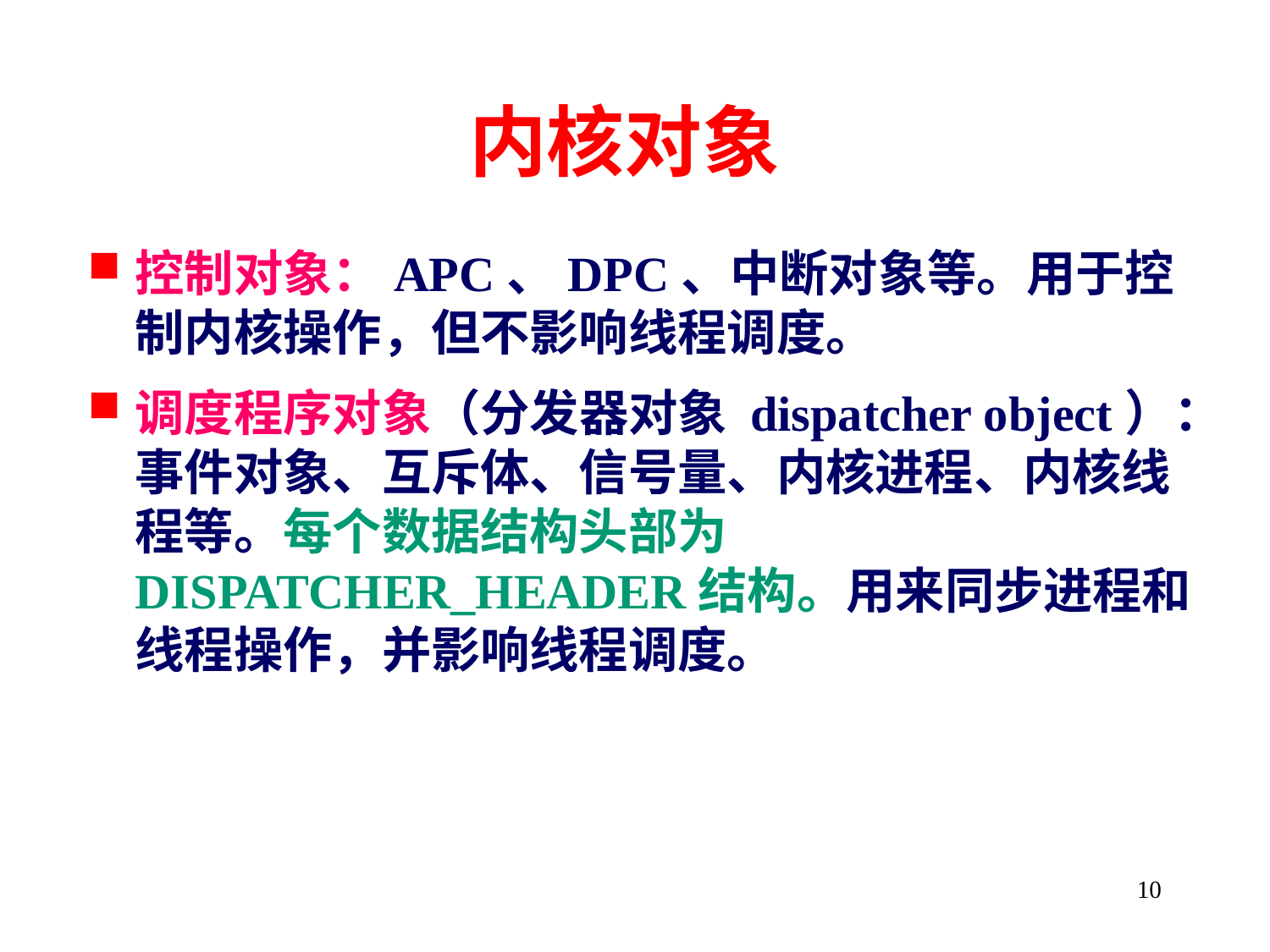

# 内核对象
控制对象：APC、DPC、中断对象等。用于控制内核操作，但不影响线程调度。
调度程序对象（分发器对象 dispatcher object）：事件对象、互斥体、信号量、内核进程、内核线程等。每个数据结构头部为DISPATCHER_HEADER结构。用来同步进程和线程操作，并影响线程调度。
10